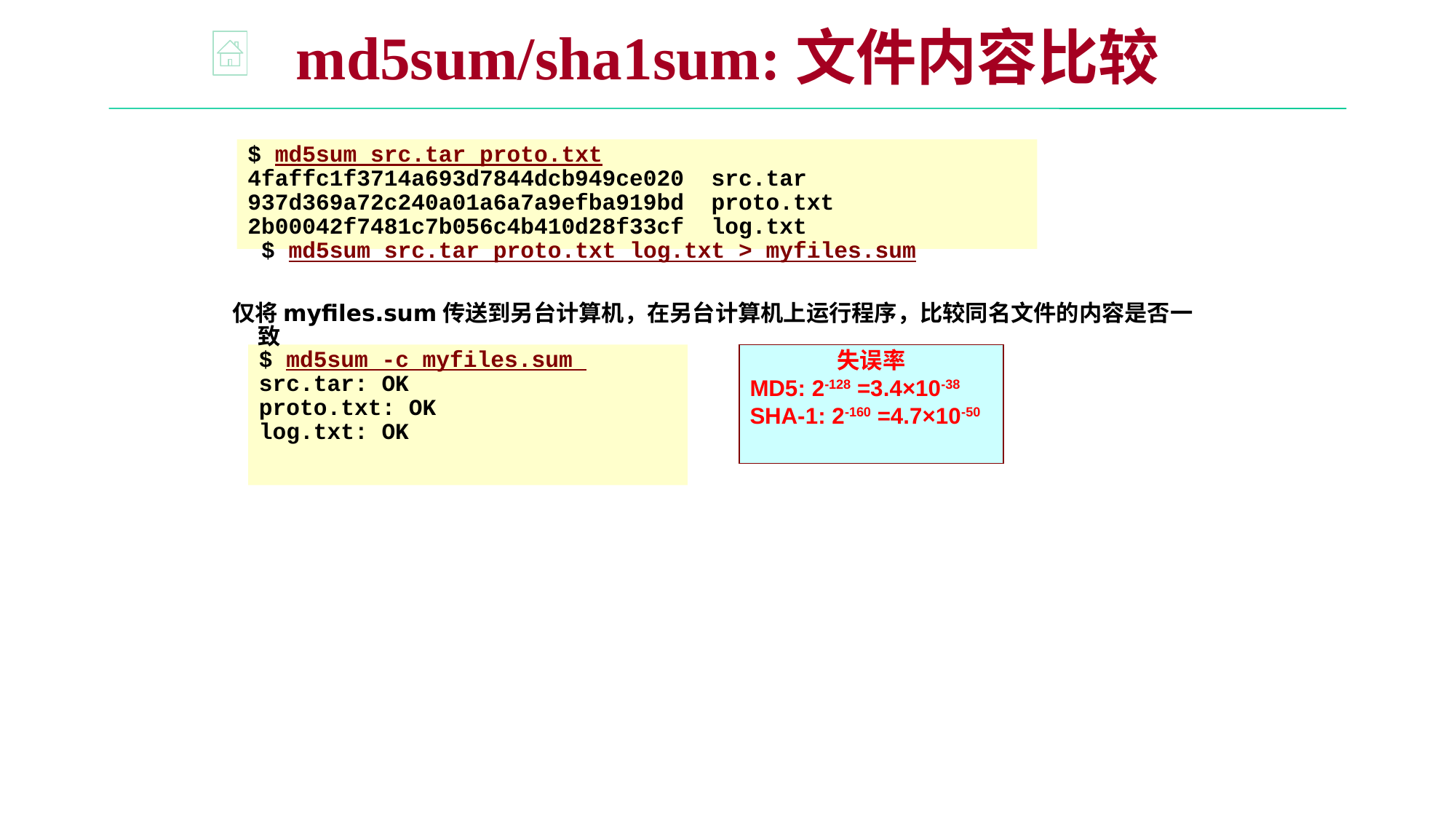

md5sum/sha1sum:文件内容比较

$ md5sum src.tar proto.txt
4faffc1f3714a693d7844dcb949ce020  src.tar
937d369a72c240a01a6a7a9efba919bd  proto.txt
2b00042f7481c7b056c4b410d28f33cf  log.txt
 $ md5sum src.tar proto.txt log.txt > myfiles.sum
仅将myfiles.sum传送到另台计算机，在另台计算机上运行程序，比较同名文件的内容是否一致
$ md5sum -c myfiles.sum
src.tar: OK
proto.txt: OK
log.txt: OK

失误率
MD5: 2-128 =3.4×10-38
SHA-1: 2-160 =4.7×10-50